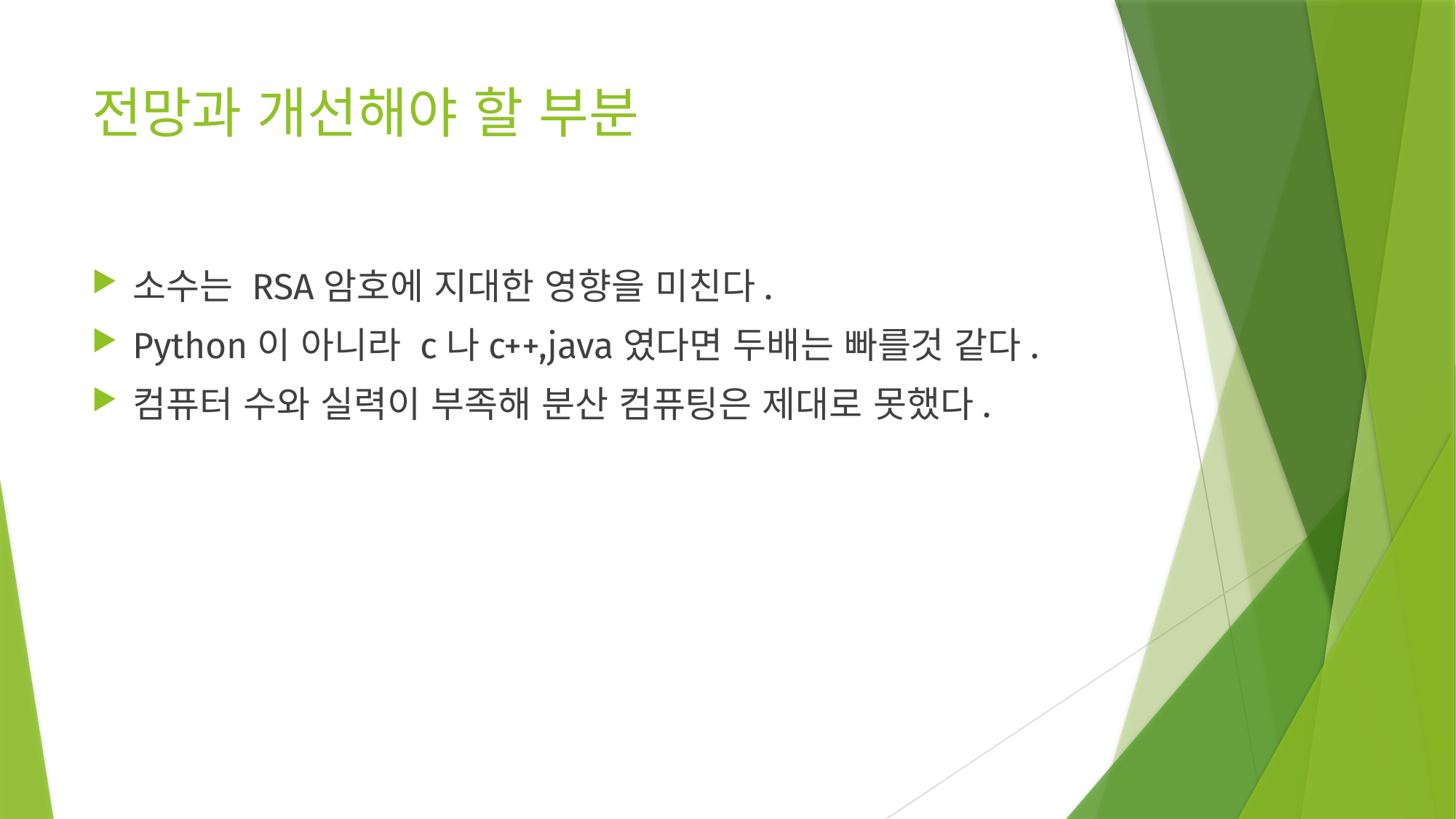

# 전망과 개선해야 할 부분
소수는 RSA암호에 지대한 영향을 미친다.
Python이 아니라 c나c++,java였다면 두배는 빠를것 같다.
컴퓨터 수와 실력이 부족해 분산 컴퓨팅은 제대로 못했다.